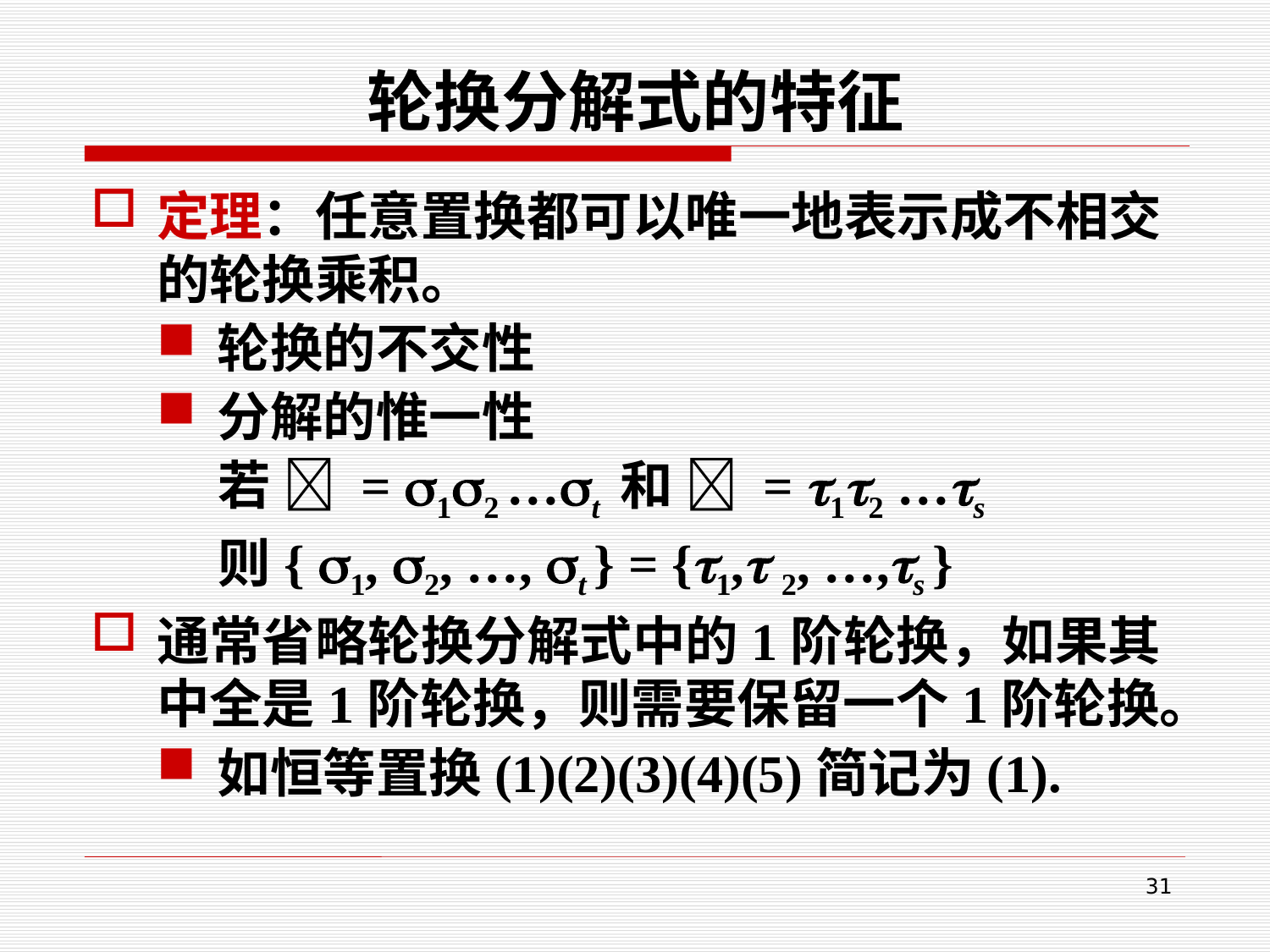

# 轮换分解式的特征
定理：任意置换都可以唯一地表示成不相交的轮换乘积。
轮换的不交性
分解的惟一性
若 σ = σ1σ2 …σt 和 σ = τ1τ2 …τs
则{ σ1, σ2, …, σt } = {τ1,τ 2, …,τs }
通常省略轮换分解式中的1阶轮换，如果其中全是1阶轮换，则需要保留一个1阶轮换。
如恒等置换(1)(2)(3)(4)(5)简记为(1).
31